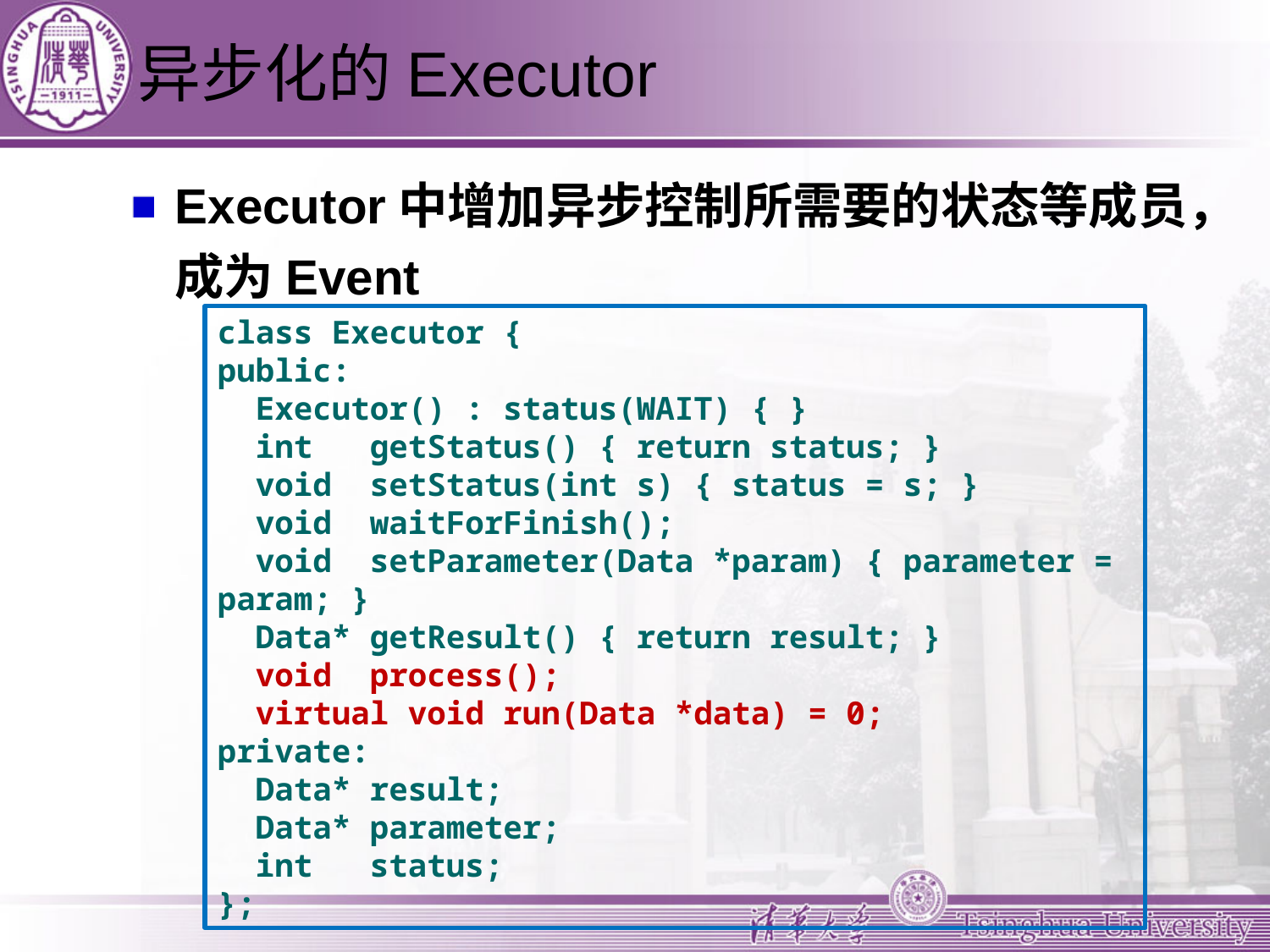

# 异步化的Executor
Executor中增加异步控制所需要的状态等成员，成为Event
class Executor {
public:
  Executor() : status(WAIT) { }
  int   getStatus() { return status; }
  void  setStatus(int s) { status = s; }
  void  waitForFinish();
  void  setParameter(Data *param) { parameter = param; }
  Data* getResult() { return result; }
  void  process();
  virtual void run(Data *data) = 0;
private:
  Data* result;
  Data* parameter;
  int   status;
};